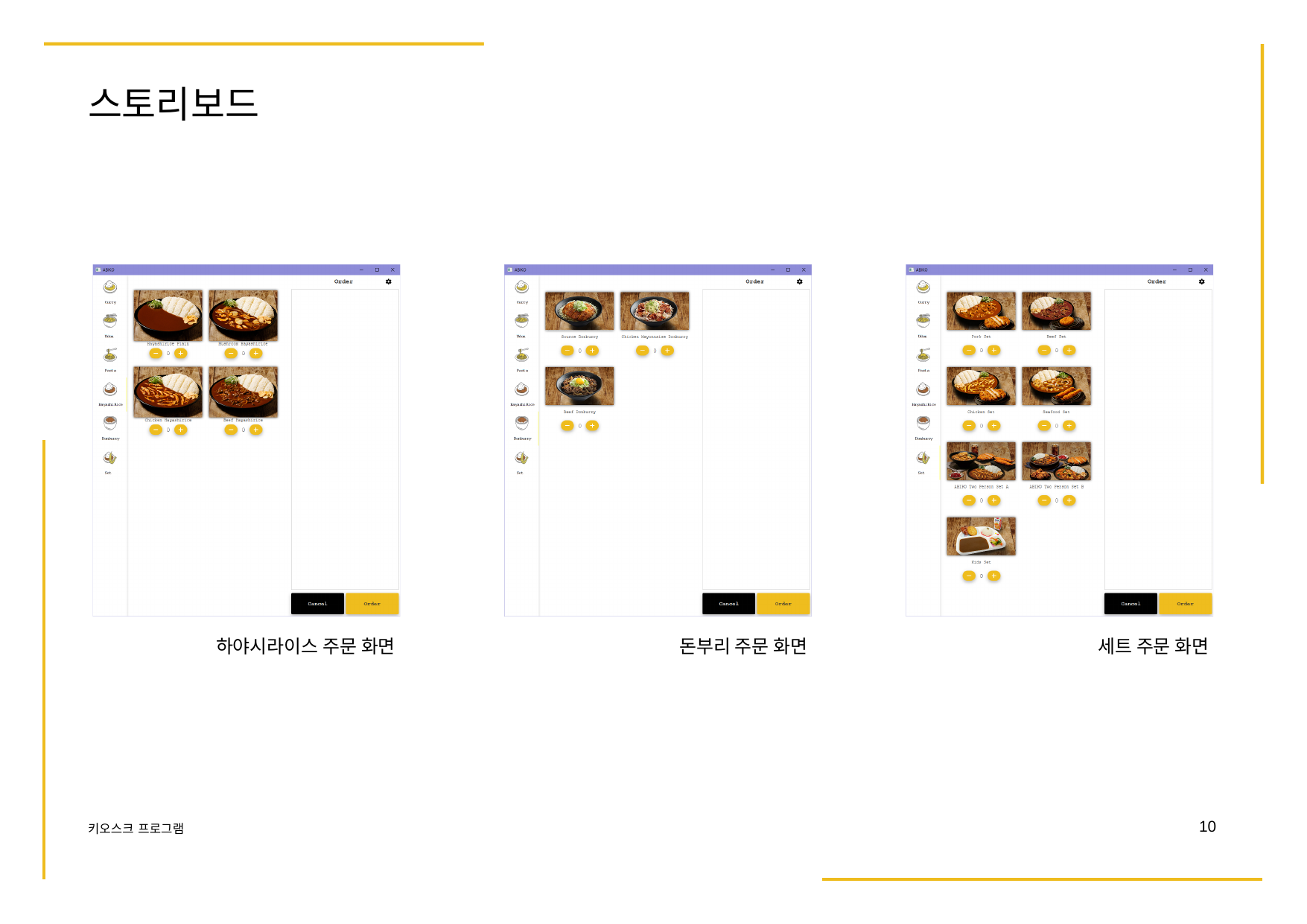

# 스토리보드

하야시라이스 주문 화면
돈부리 주문 화면
세트 주문 화면
10
키오스크 프로그램